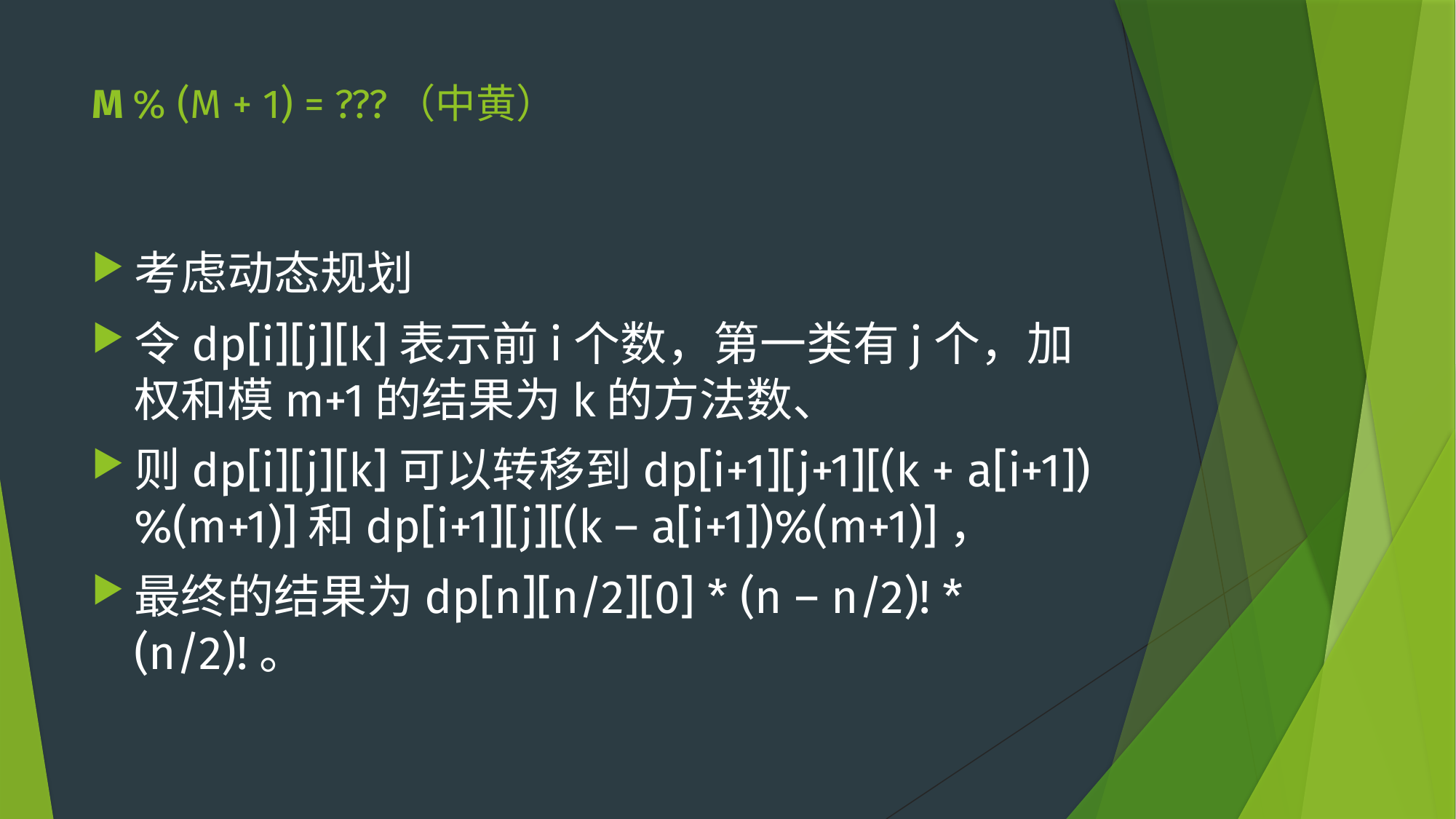

# M % (M + 1) = ???（中黄）
考虑动态规划
令dp[i][j][k]表示前i个数，第一类有j个，加权和模m+1的结果为k的方法数、
则dp[i][j][k]可以转移到dp[i+1][j+1][(k + a[i+1])%(m+1)]和dp[i+1][j][(k – a[i+1])%(m+1)]，
最终的结果为dp[n][n/2][0] * (n – n/2)! * (n/2)!。